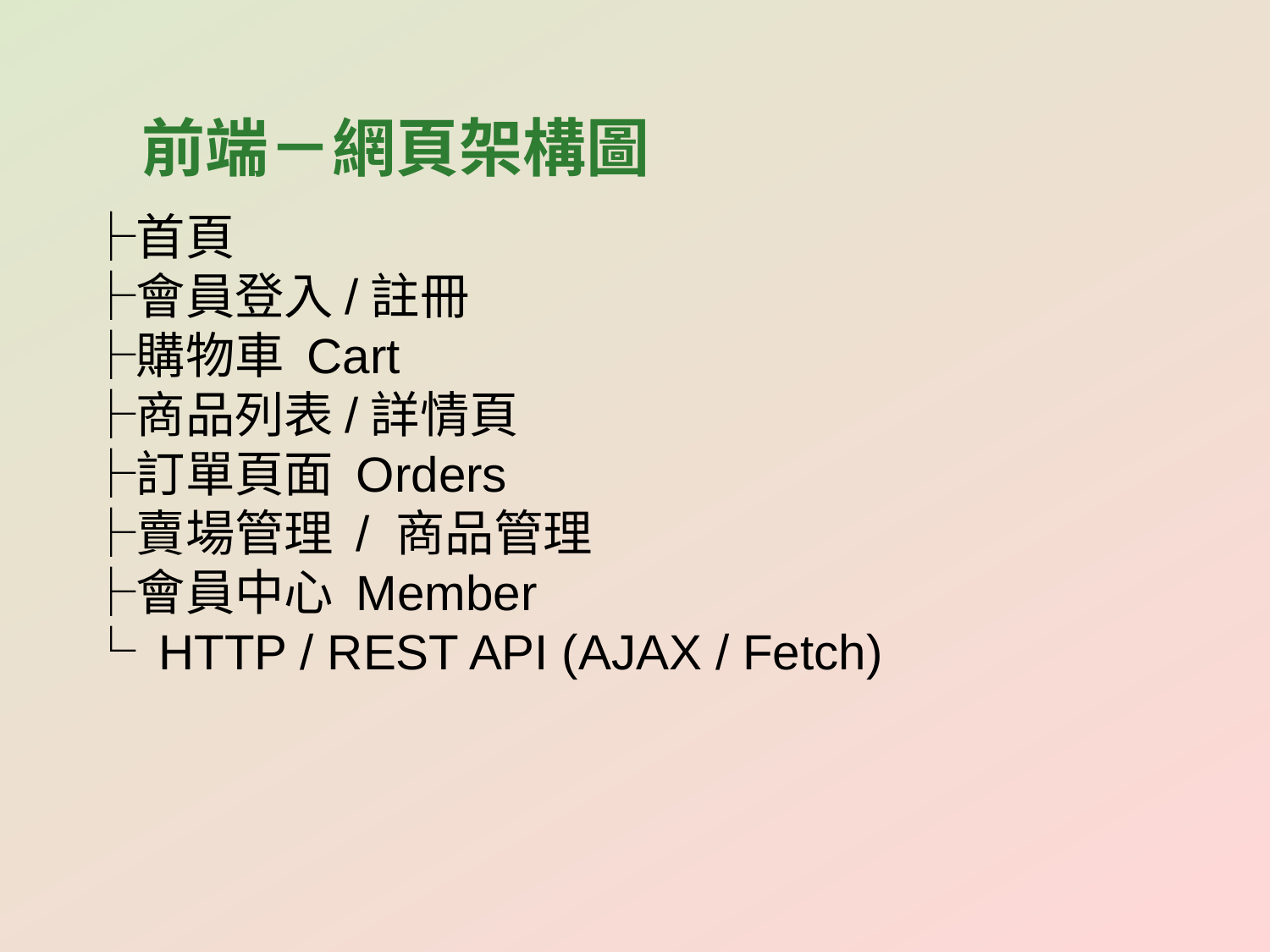

前端－網頁架構圖
　├首頁
　├會員登入/註冊
　├購物車 Cart
　├商品列表/詳情頁
　├訂單頁面 Orders
　├賣場管理 / 商品管理
　├會員中心 Member
　└ HTTP / REST API (AJAX / Fetch)